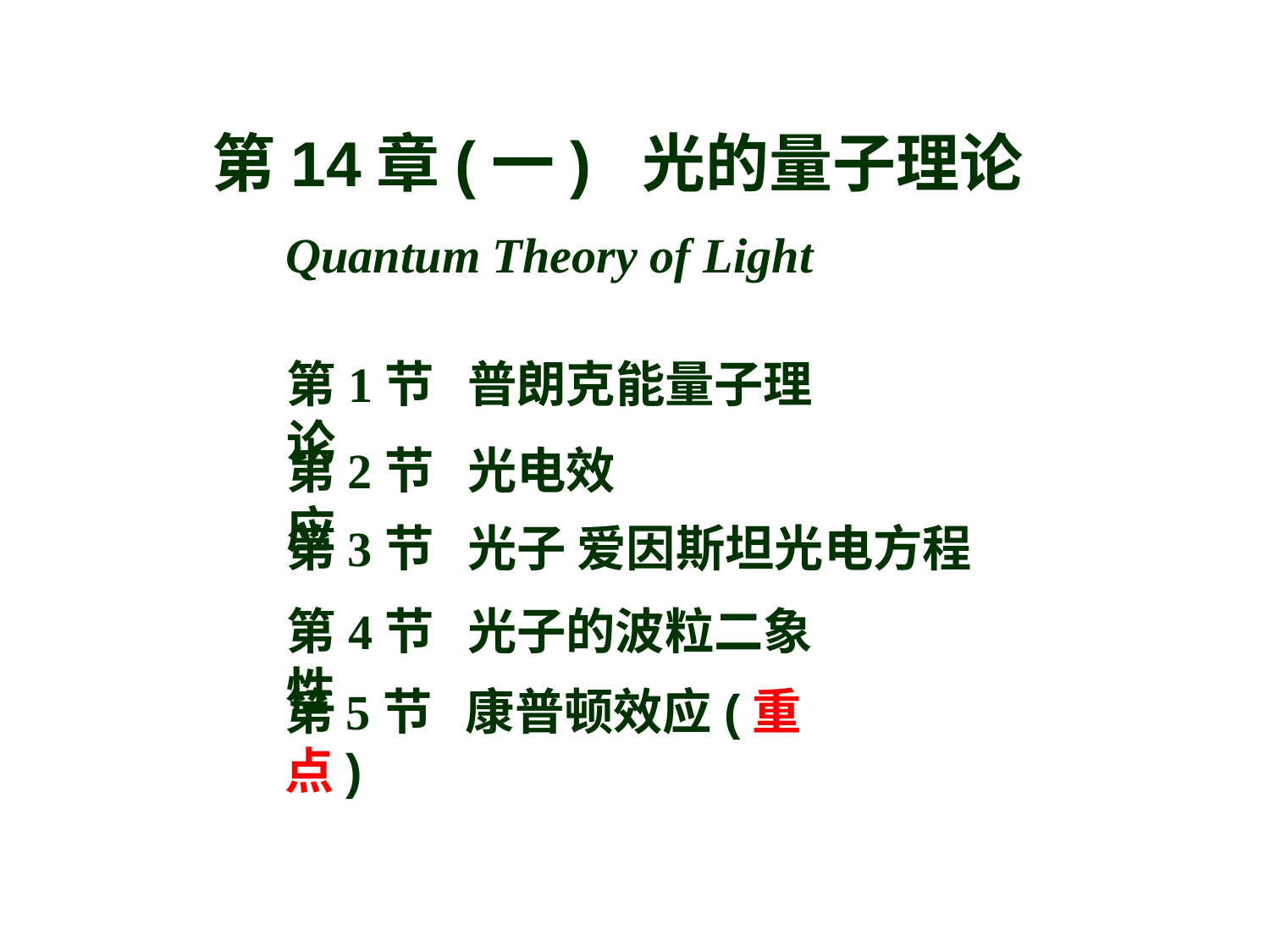

第14章(一)  光的量子理论
      Quantum Theory of Light
第1节   普朗克能量子理论
第2节   光电效应
第3节   光子 爱因斯坦光电方程
第4节   光子的波粒二象性
第5节   康普顿效应(重点)